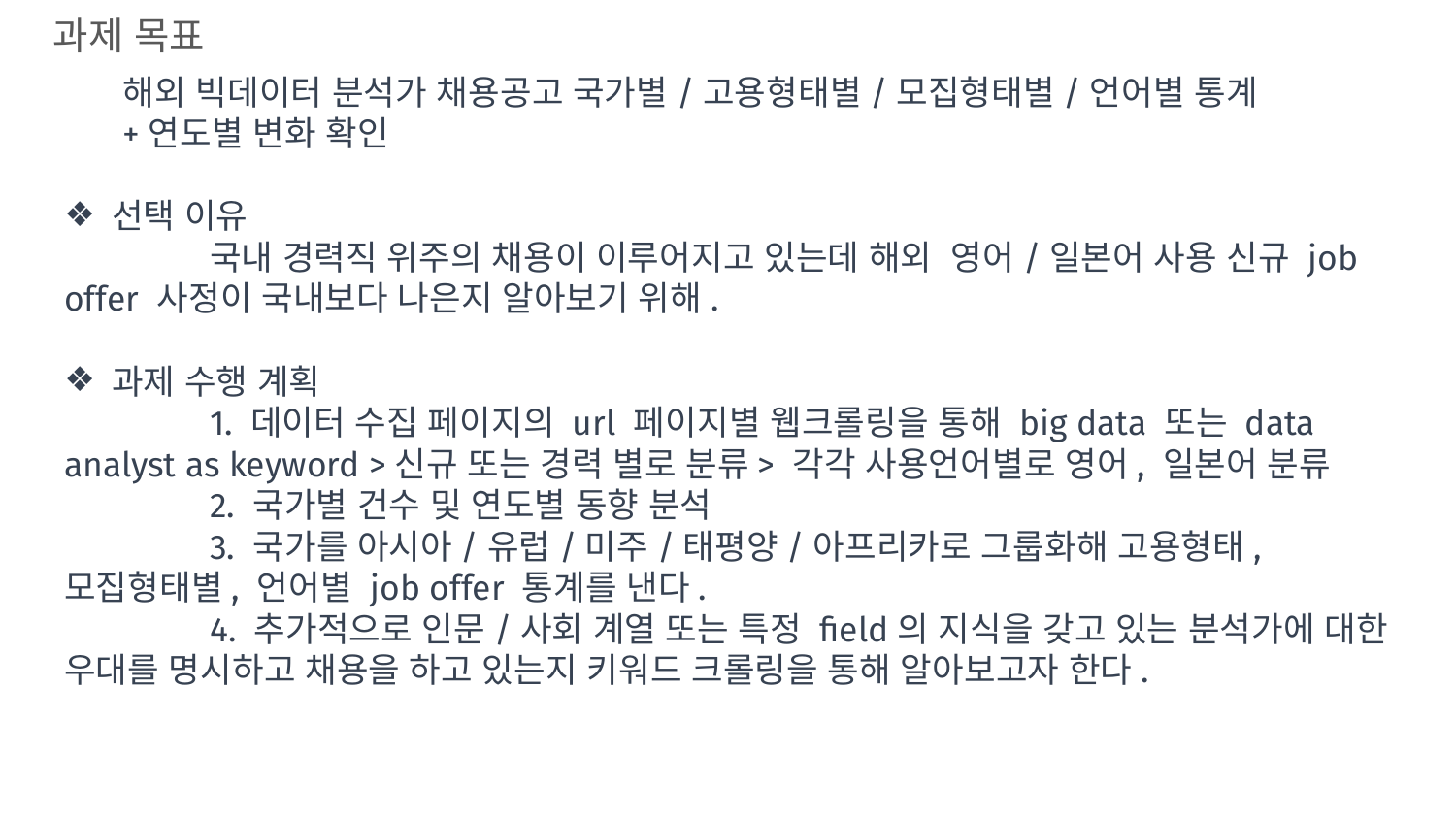

과제 목표
해외 빅데이터 분석가 채용공고 국가별/고용형태별/모집형태별/언어별 통계
+연도별 변화 확인

선택 이유
	국내 경력직 위주의 채용이 이루어지고 있는데 해외  영어/일본어 사용 신규 job offer 사정이 국내보다 나은지 알아보기 위해.

과제 수행 계획
	1. 데이터 수집 페이지의 url 페이지별 웹크롤링을 통해 big data 또는 data analyst as keyword >신규 또는 경력 별로 분류> 각각 사용언어별로 영어, 일본어 분류
	2. 국가별 건수 및 연도별 동향 분석
	3. 국가를 아시아/유럽/미주/태평양/아프리카로 그룹화해 고용형태,모집형태별, 언어별 job offer 통계를 낸다.
	4. 추가적으로 인문/사회 계열 또는 특정 field의 지식을 갖고 있는 분석가에 대한 우대를 명시하고 채용을 하고 있는지 키워드 크롤링을 통해 알아보고자 한다.